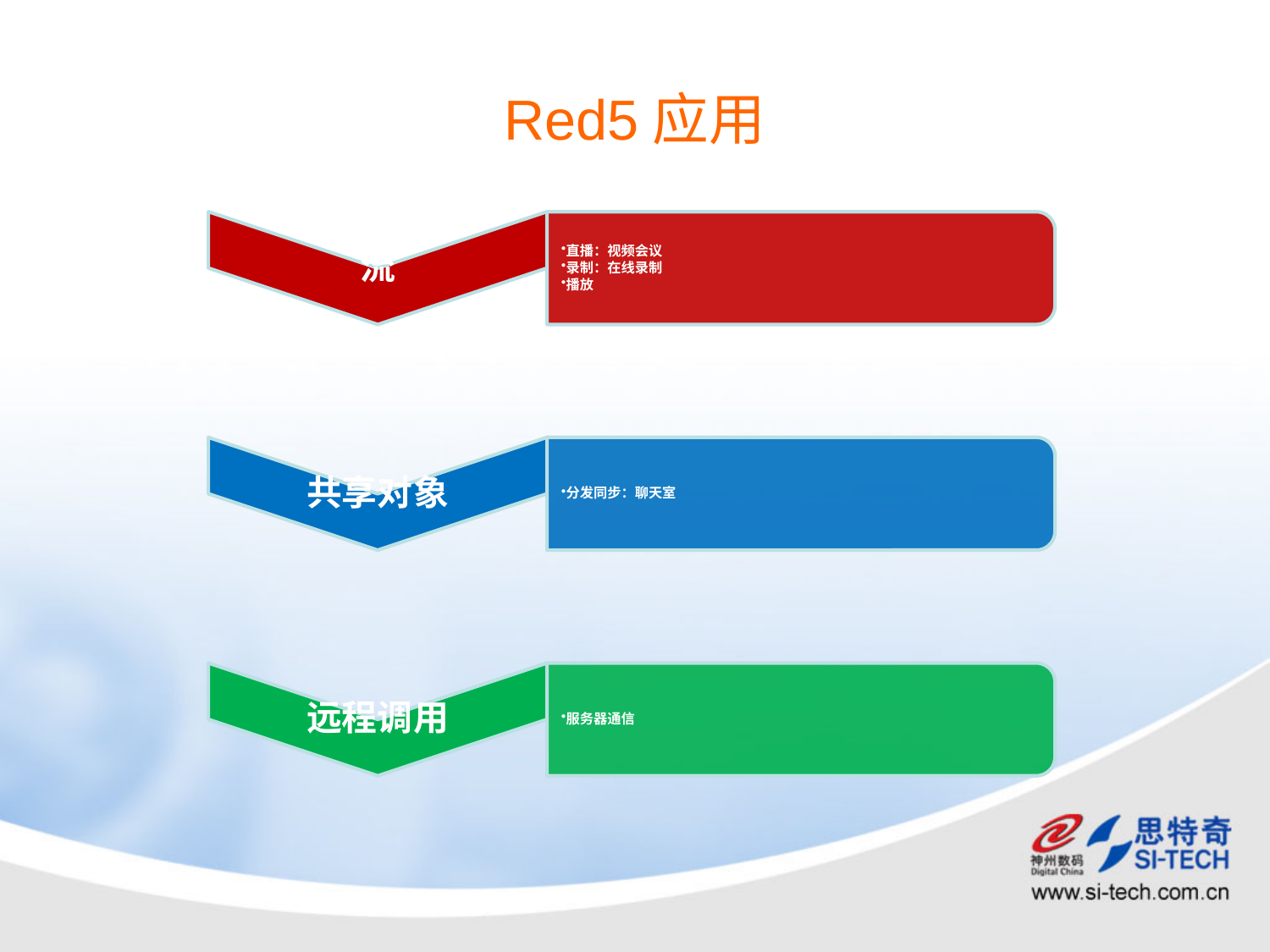

# Red5应用
流
直播：视频会议
录制：在线录制
共享对象
分发同步：聊天室
远程调用
服务器通信
播放